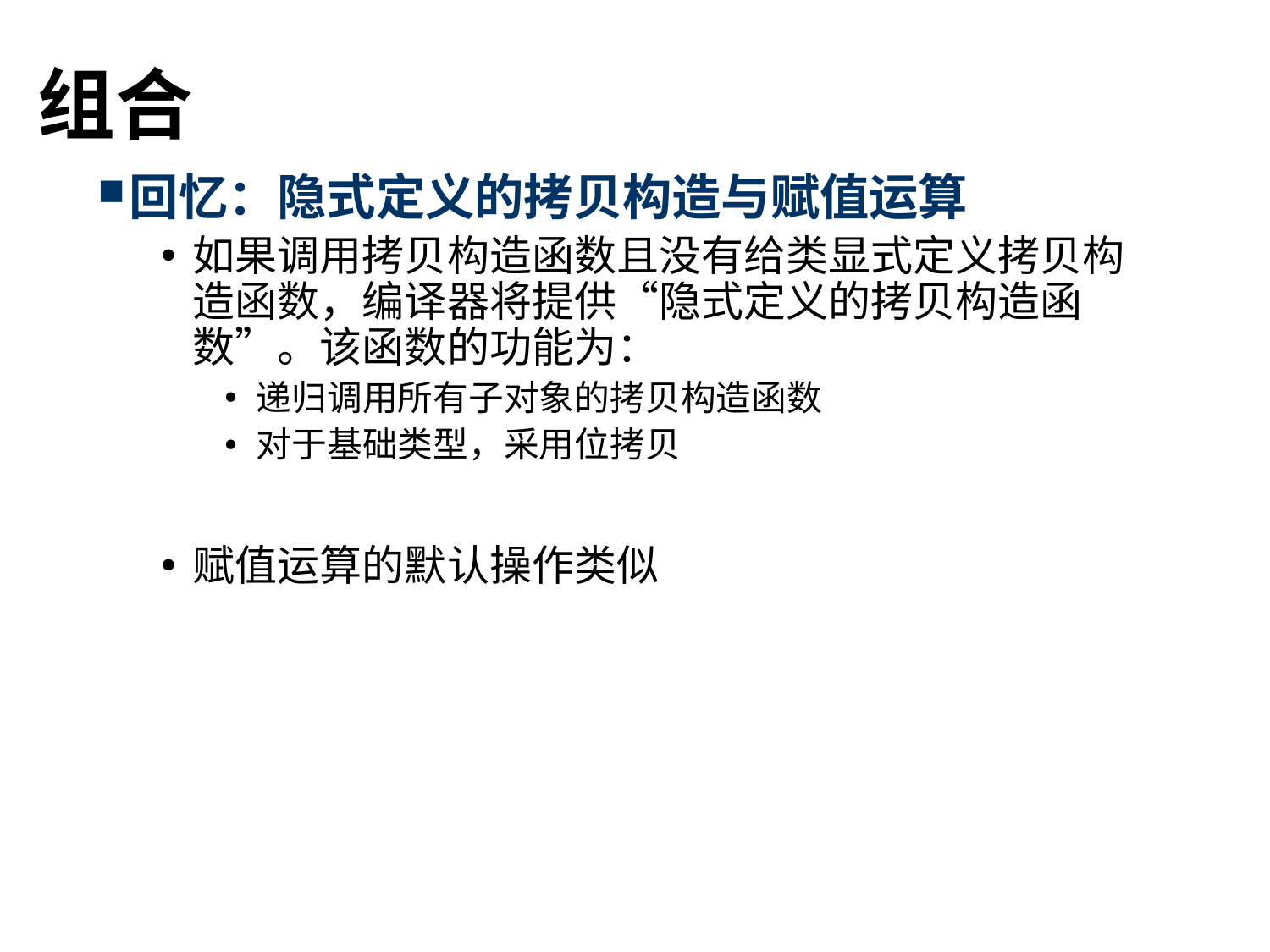

# 组合
回忆：隐式定义的拷贝构造与赋值运算
如果调用拷贝构造函数且没有给类显式定义拷贝构造函数，编译器将提供“隐式定义的拷贝构造函数”。该函数的功能为：
递归调用所有子对象的拷贝构造函数
对于基础类型，采用位拷贝

赋值运算的默认操作类似